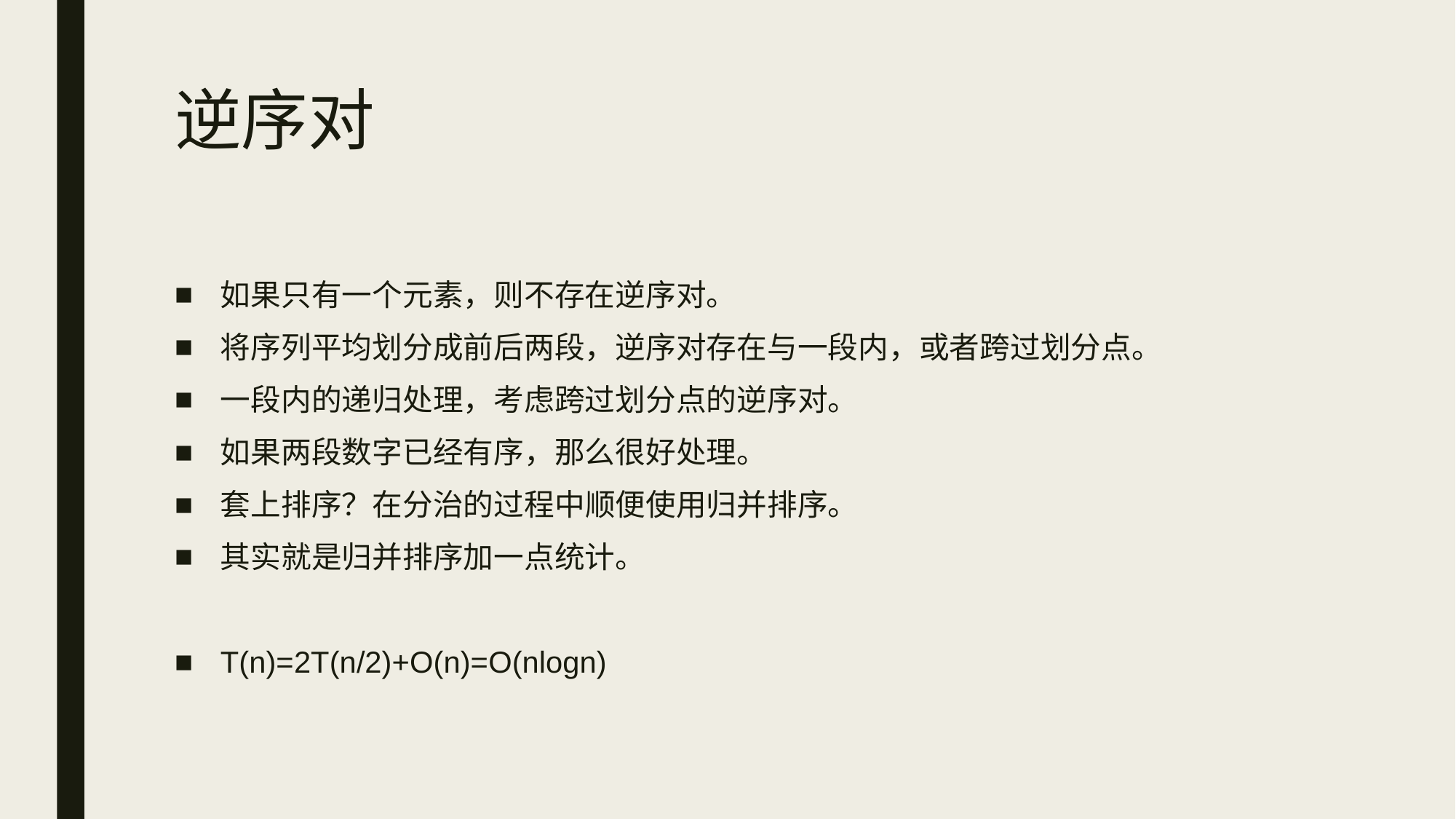

# 逆序对
如果只有一个元素，则不存在逆序对。
将序列平均划分成前后两段，逆序对存在与一段内，或者跨过划分点。
一段内的递归处理，考虑跨过划分点的逆序对。
如果两段数字已经有序，那么很好处理。
套上排序？在分治的过程中顺便使用归并排序。
其实就是归并排序加一点统计。

T(n)=2T(n/2)+O(n)=O(nlogn)